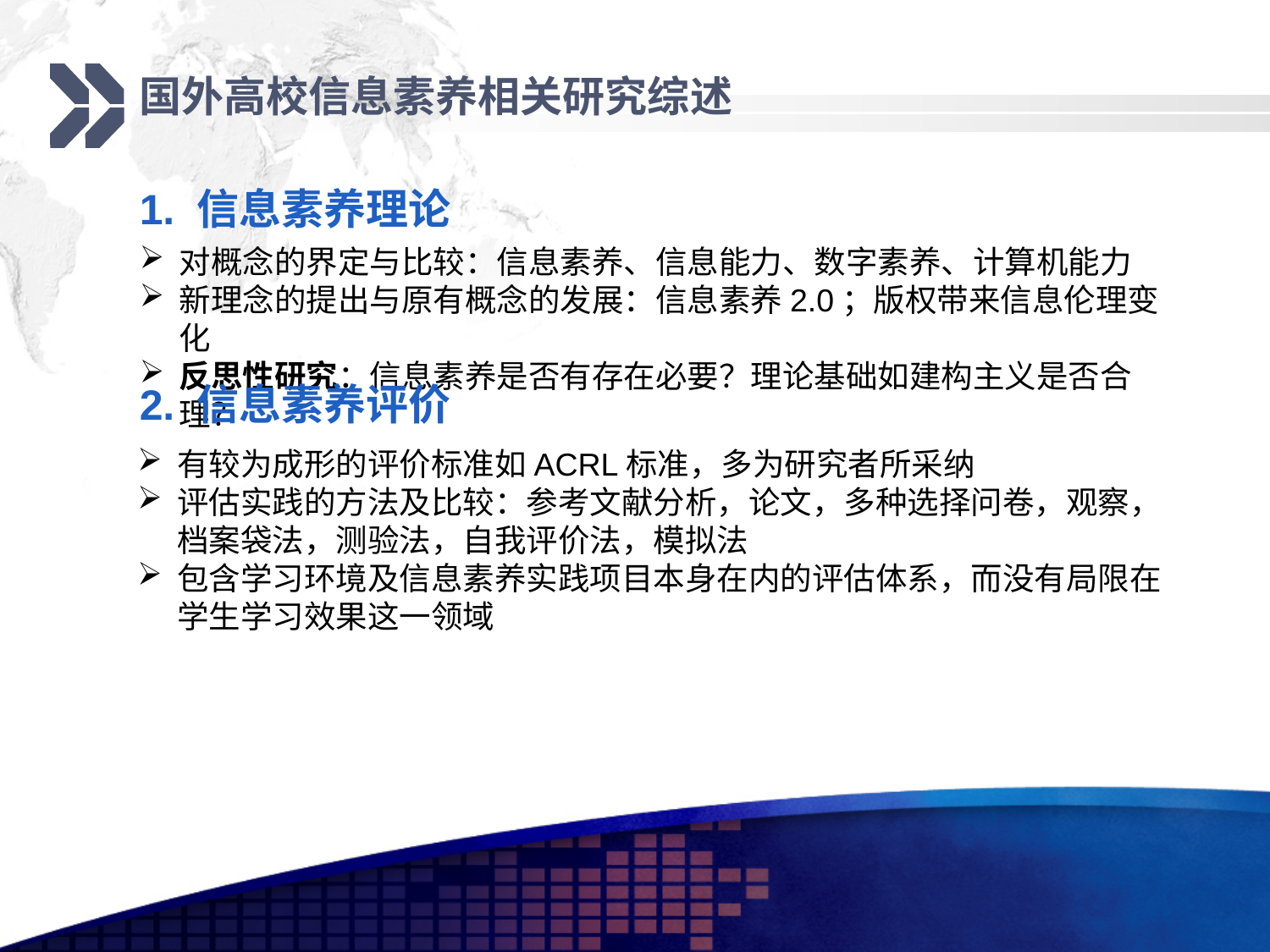

国外高校信息素养相关研究综述
1. 信息素养理论
对概念的界定与比较：信息素养、信息能力、数字素养、计算机能力
新理念的提出与原有概念的发展：信息素养2.0；版权带来信息伦理变化
反思性研究：信息素养是否有存在必要？理论基础如建构主义是否合理？
2. 信息素养评价
有较为成形的评价标准如ACRL标准，多为研究者所采纳
评估实践的方法及比较：参考文献分析，论文，多种选择问卷，观察，档案袋法，测验法，自我评价法，模拟法
包含学习环境及信息素养实践项目本身在内的评估体系，而没有局限在学生学习效果这一领域